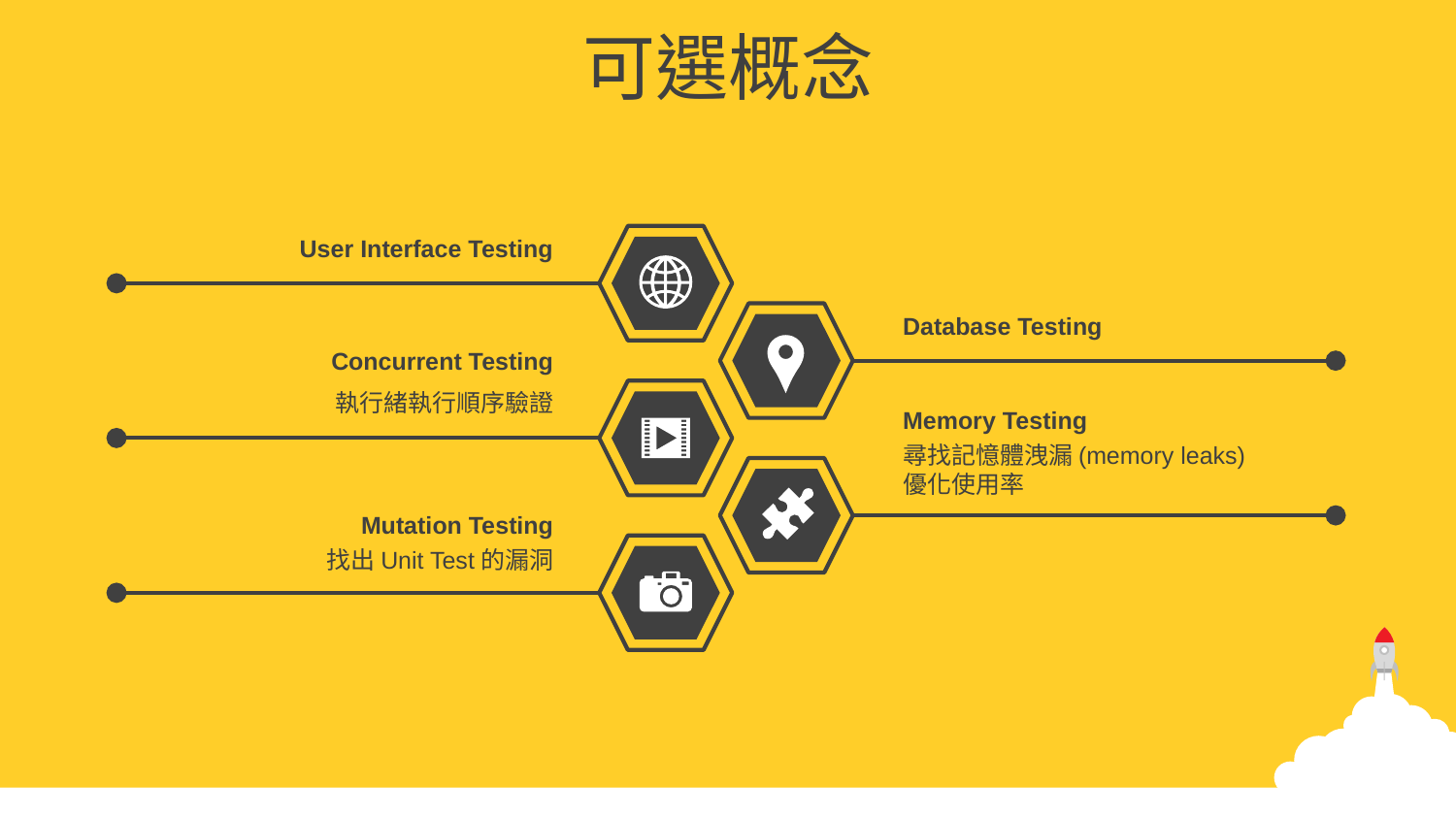

可選概念
User Interface Testing

Database Testing

Concurrent Testing
執行緒執行順序驗證

Memory Testing
尋找記憶體洩漏(memory leaks)
優化使用率

Mutation Testing
找出Unit Test的漏洞